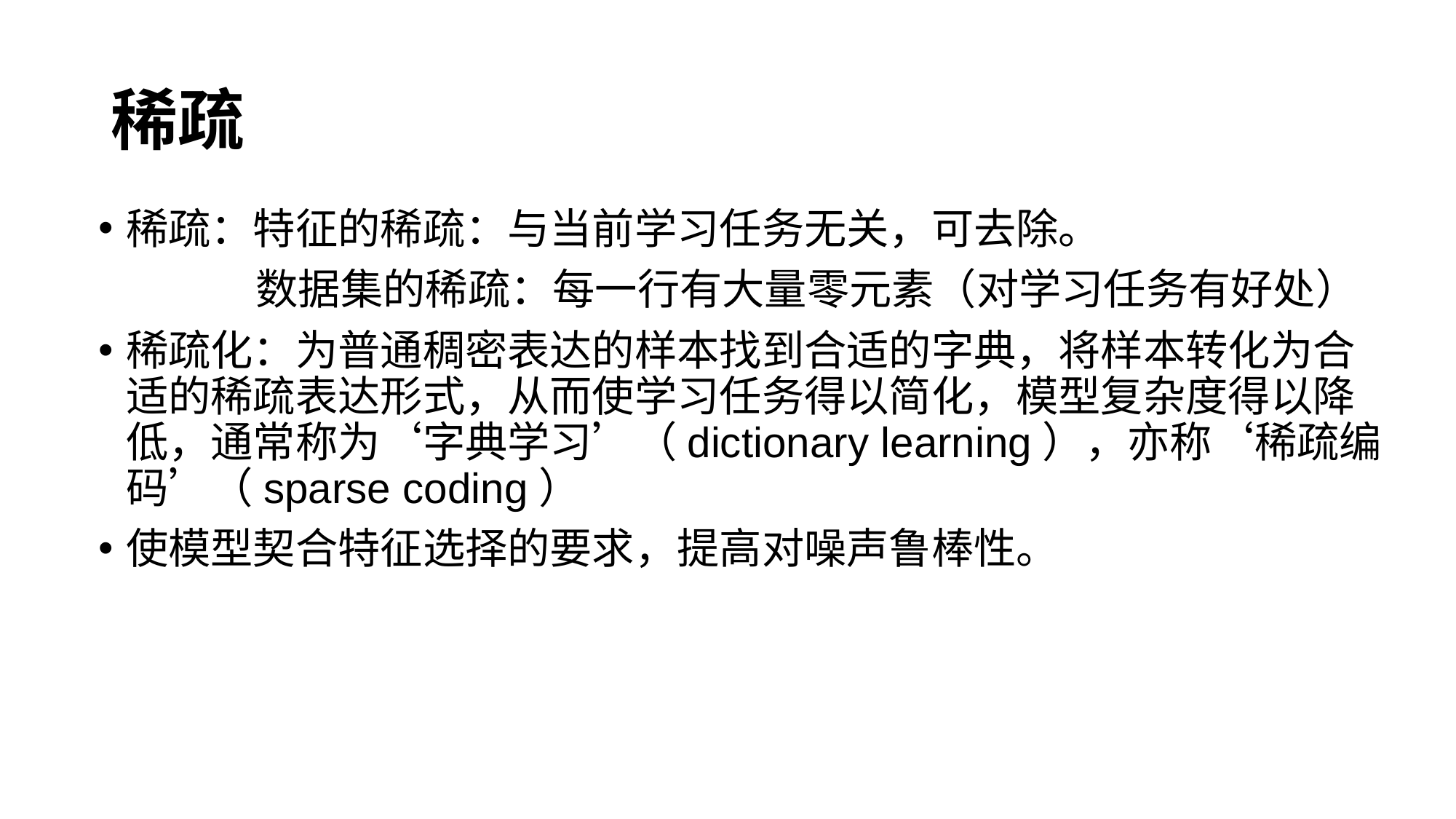

# 稀疏
稀疏：特征的稀疏：与当前学习任务无关，可去除。
	    数据集的稀疏：每一行有大量零元素（对学习任务有好处）
稀疏化：为普通稠密表达的样本找到合适的字典，将样本转化为合适的稀疏表达形式，从而使学习任务得以简化，模型复杂度得以降低，通常称为‘字典学习’（dictionary learning），亦称‘稀疏编码’（sparse coding）
使模型契合特征选择的要求，提高对噪声鲁棒性。